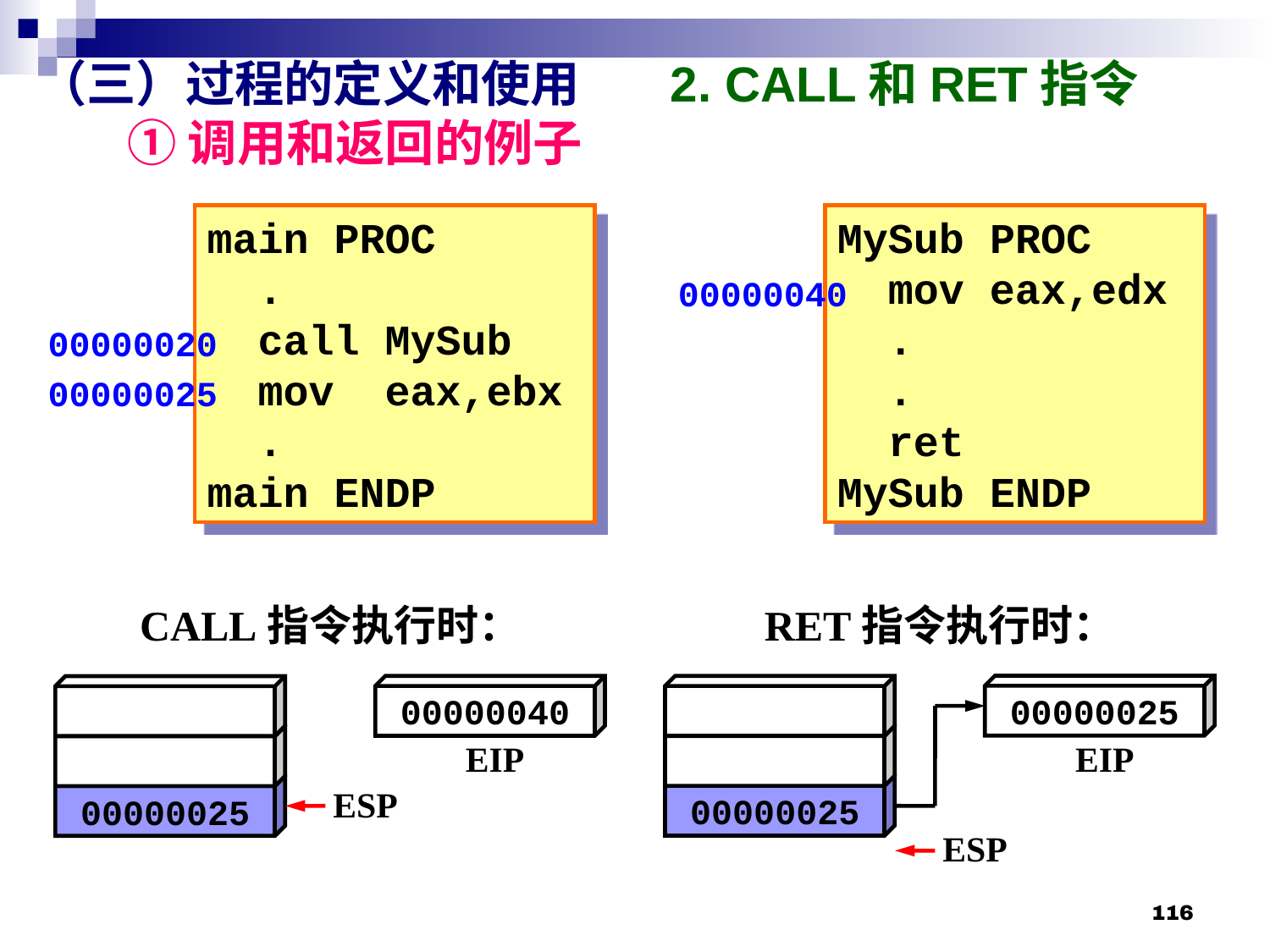

# （三）过程的定义和使用       2. CALL和RET指令 ① 调用和返回的例子

main PROC
  .
  call MySub
  mov  eax,ebx
  .
main ENDP
MySub PROC
  mov eax,edx
  .
  .
  ret
MySub ENDP
00000040
00000020
00000025
RET指令执行时：
CALL指令执行时：
00000025
00000040

EIP
EIP
00000025
00000025
ESP

ESP

116